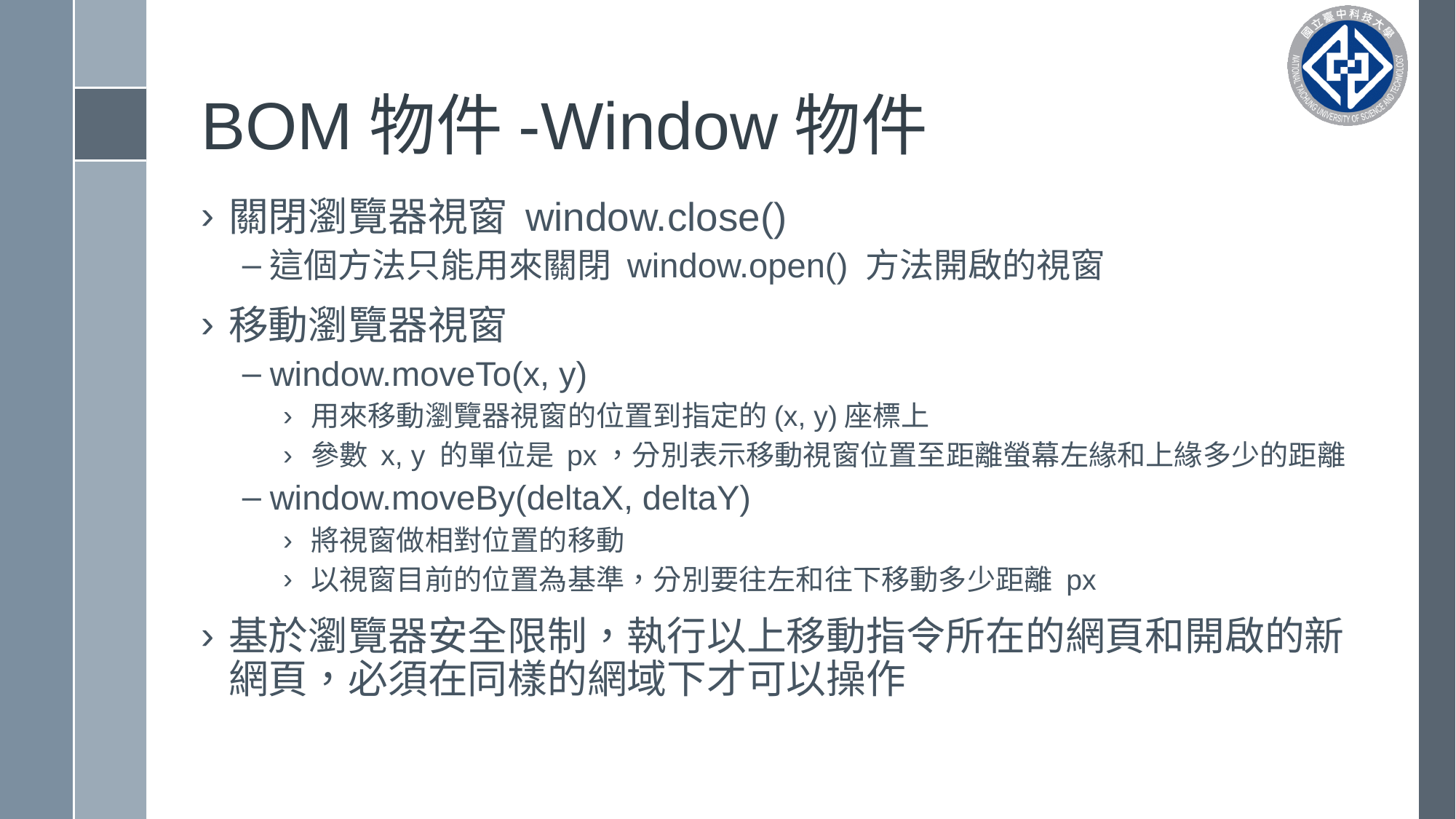

# BOM物件-Window物件
關閉瀏覽器視窗 window.close()
這個方法只能用來關閉 window.open() 方法開啟的視窗
移動瀏覽器視窗
window.moveTo(x, y)
用來移動瀏覽器視窗的位置到指定的(x, y)座標上
參數 x, y 的單位是 px，分別表示移動視窗位置至距離螢幕左緣和上緣多少的距離
window.moveBy(deltaX, deltaY)
將視窗做相對位置的移動
以視窗目前的位置為基準，分別要往左和往下移動多少距離 px
基於瀏覽器安全限制，執行以上移動指令所在的網頁和開啟的新網頁，必須在同樣的網域下才可以操作